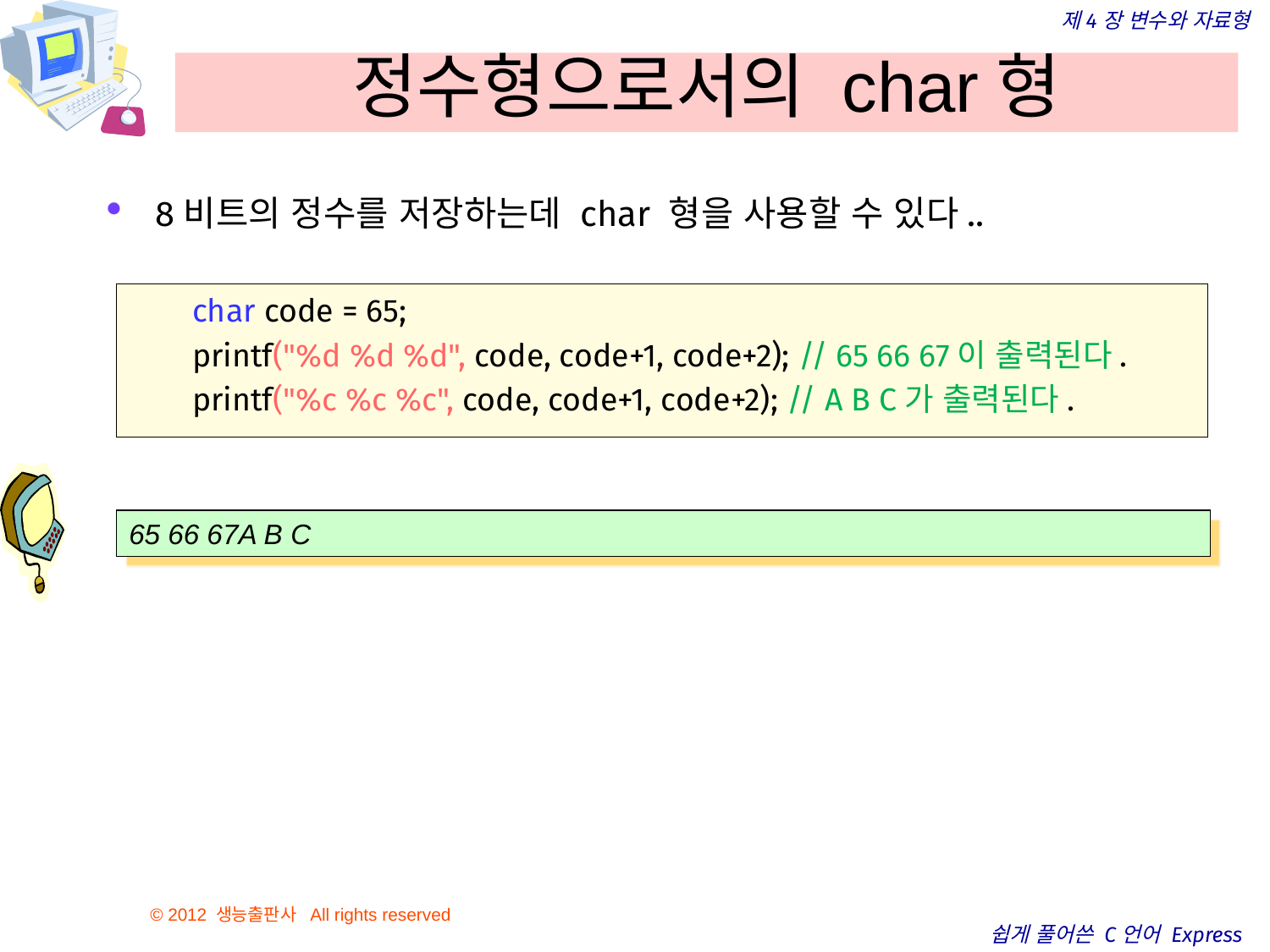

# 정수형으로서의 char형
8비트의 정수를 저장하는데 char 형을 사용할 수 있다..

char code = 65;
printf("%d %d %d", code, code+1, code+2); // 65 66 67이 출력된다.
printf("%c %c %c", code, code+1, code+2); // A B C가 출력된다.

65 66 67A B C